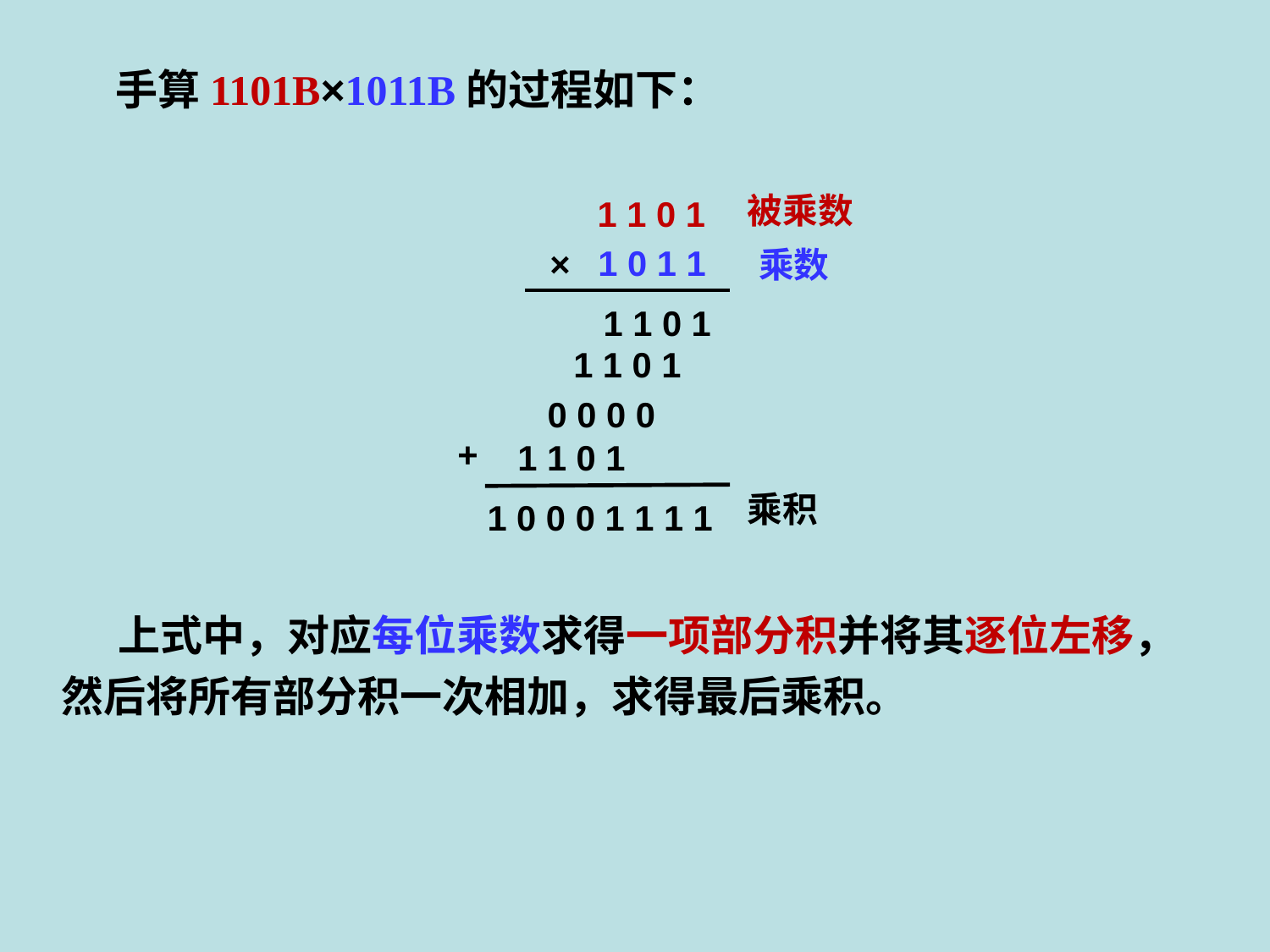

手算1101B×1011B的过程如下：
被乘数
1 1 0 1
1 0 1 1
×
 乘数
1 1 0 1
1 1 0 1
0 0 0 0
+
1 1 0 1
乘积
1 0 0 0 1 1 1 1
 上式中，对应每位乘数求得一项部分积并将其逐位左移，然后将所有部分积一次相加，求得最后乘积。